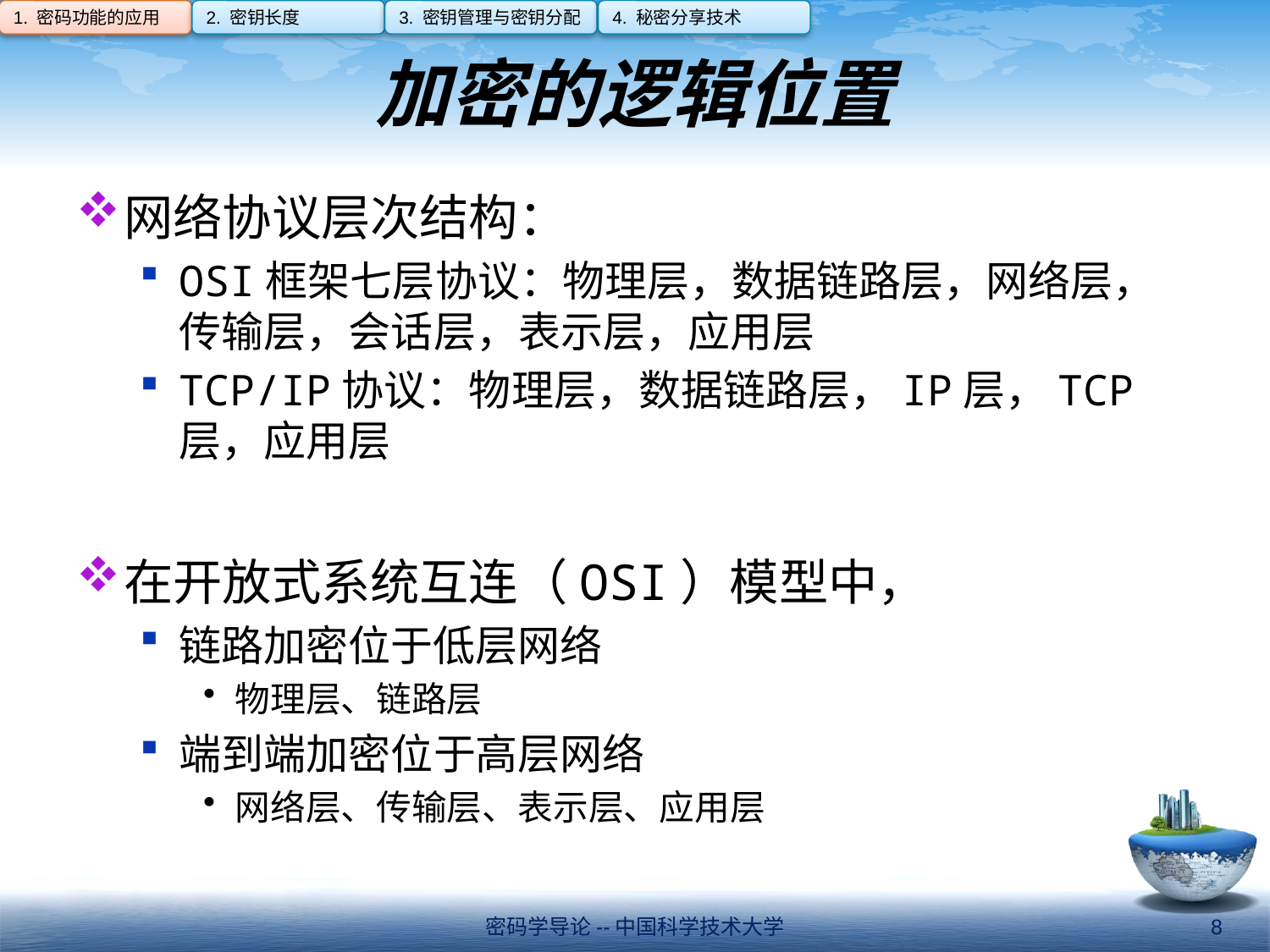

1. 密码功能的应用
2. 密钥长度
3. 密钥管理与密钥分配
4. 秘密分享技术
# 加密的逻辑位置
网络协议层次结构：
OSI框架七层协议：物理层，数据链路层，网络层，传输层，会话层，表示层，应用层
TCP/IP协议：物理层，数据链路层，IP层，TCP层，应用层

在开放式系统互连（OSI）模型中，
链路加密位于低层网络
物理层、链路层
端到端加密位于高层网络
网络层、传输层、表示层、应用层
密码学导论--中国科学技术大学
8